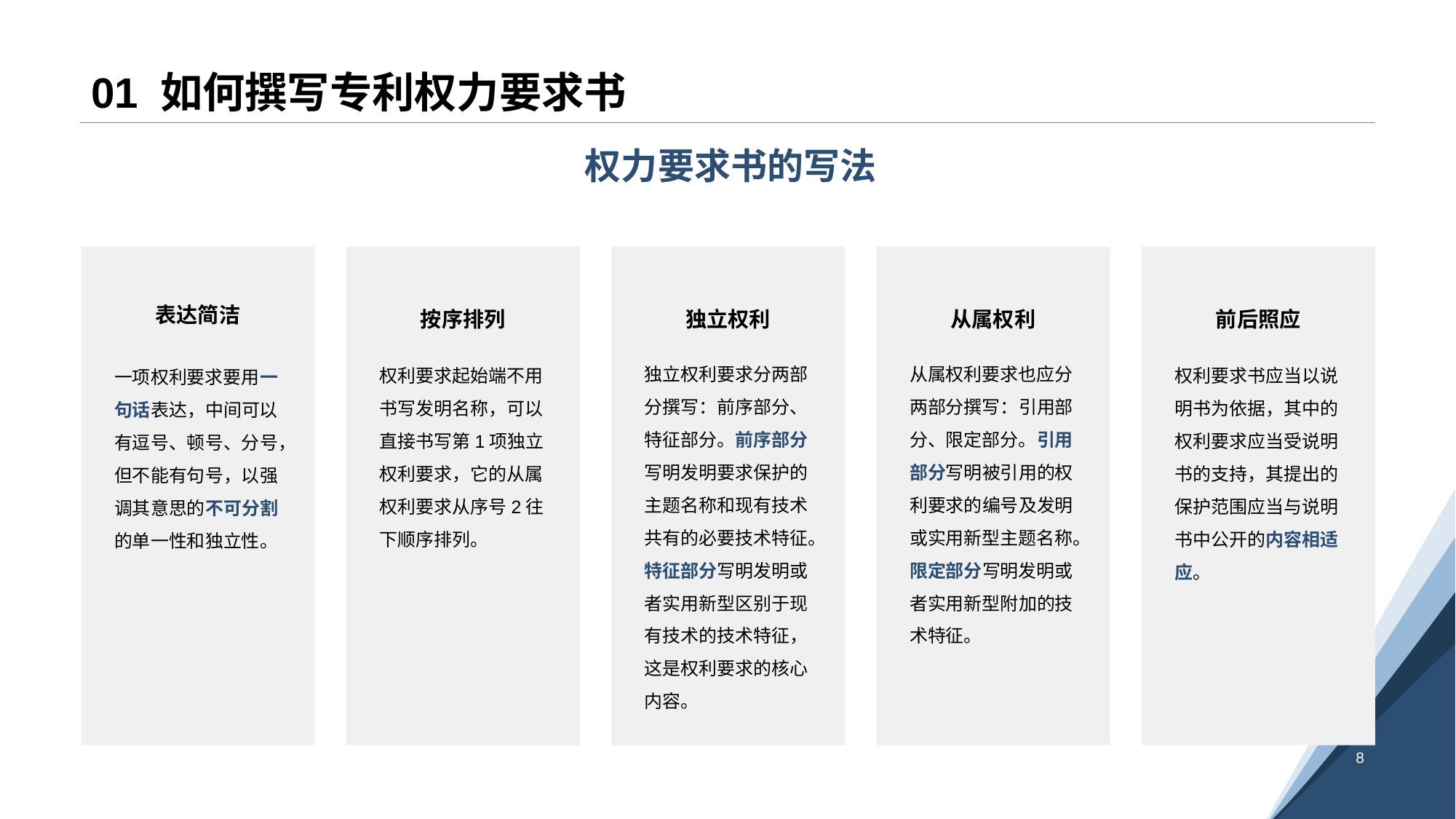

# 01 如何撰写专利权力要求书
权力要求书的写法

表达简洁
一项权利要求要用一句话表达，中间可以有逗号、顿号、分号，但不能有句号，以强调其意思的不可分割的单一性和独立性。

按序排列
权利要求起始端不用书写发明名称，可以直接书写第1项独立权利要求，它的从属权利要求从序号2往下顺序排列。

独立权利
独立权利要求分两部分撰写：前序部分、特征部分。前序部分写明发明要求保护的主题名称和现有技术共有的必要技术特征。特征部分写明发明或者实用新型区别于现有技术的技术特征，这是权利要求的核心内容。

从属权利
从属权利要求也应分两部分撰写：引用部分、限定部分。引用部分写明被引用的权利要求的编号及发明或实用新型主题名称。限定部分写明发明或者实用新型附加的技术特征。

前后照应
权利要求书应当以说明书为依据，其中的权利要求应当受说明书的支持，其提出的保护范围应当与说明书中公开的内容相适应。

8